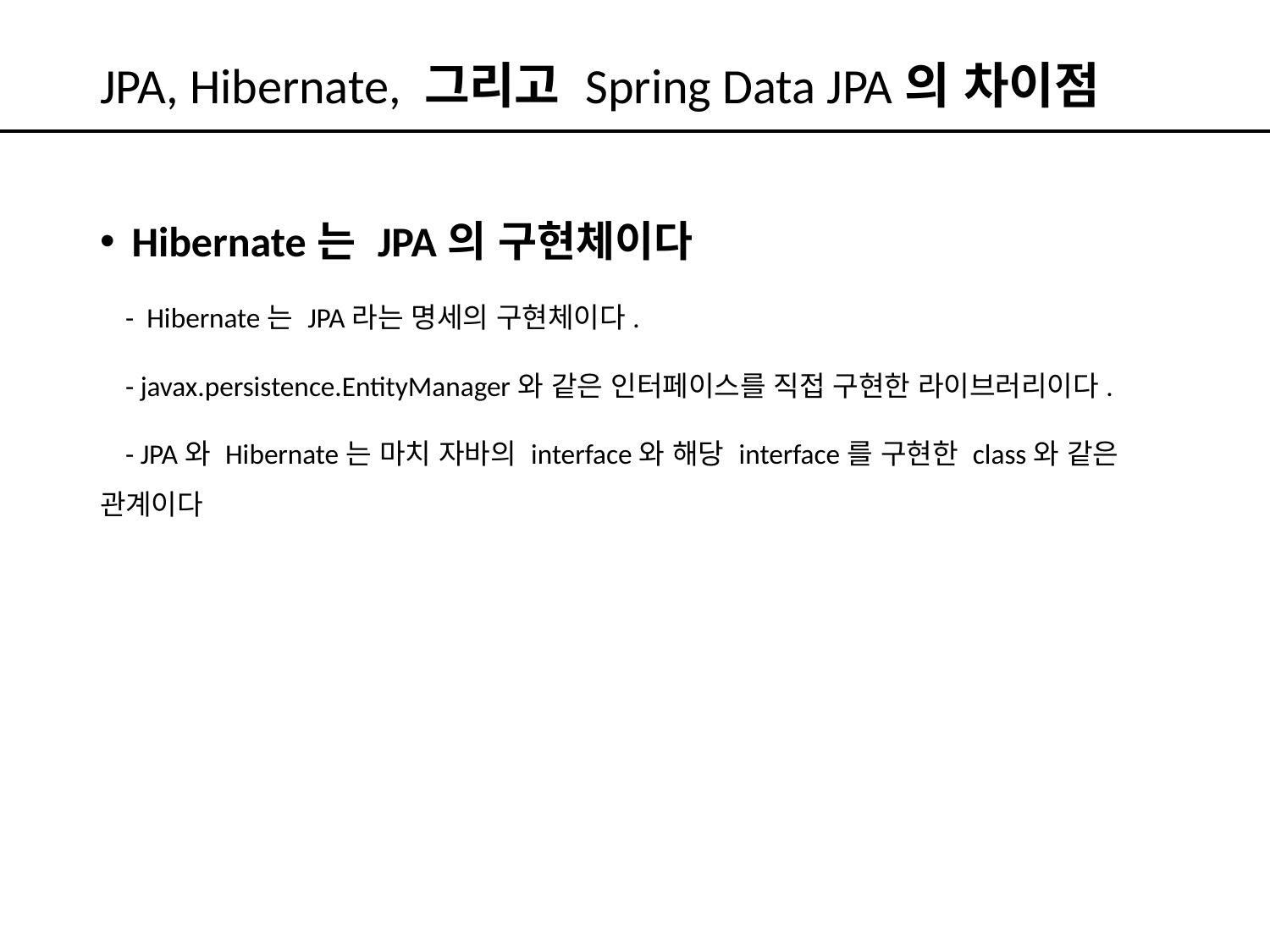

# JPA, Hibernate, 그리고 Spring Data JPA의 차이점
Hibernate는 JPA의 구현체이다
    -  Hibernate는 JPA라는 명세의 구현체이다.
    - javax.persistence.EntityManager와 같은 인터페이스를 직접 구현한 라이브러리이다.
    - JPA와 Hibernate는 마치 자바의 interface와 해당 interface를 구현한 class와 같은 관계이다